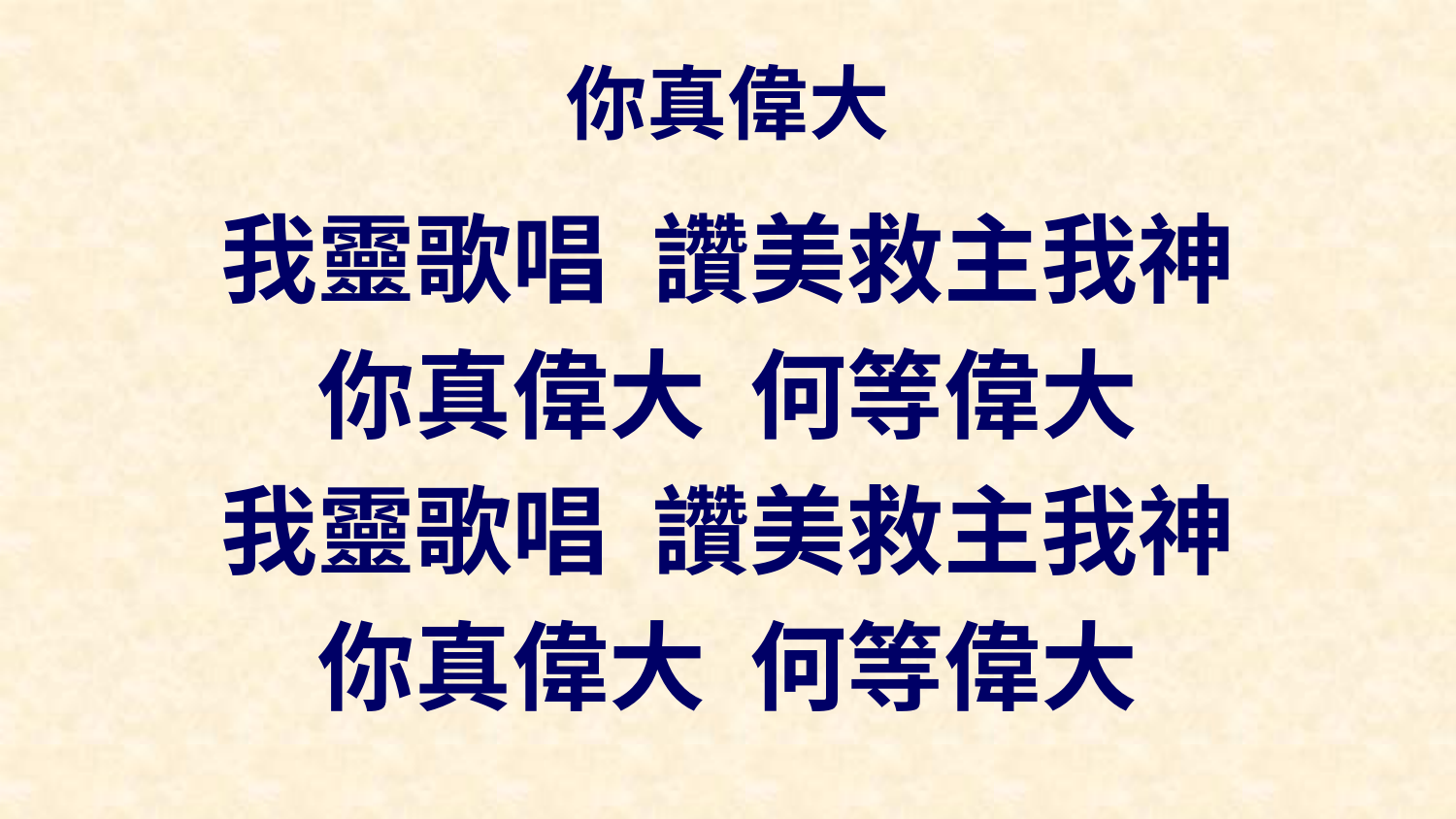

# 你真偉大
我靈歌唱  讚美救主我神
你真偉大  何等偉大
我靈歌唱  讚美救主我神
你真偉大  何等偉大